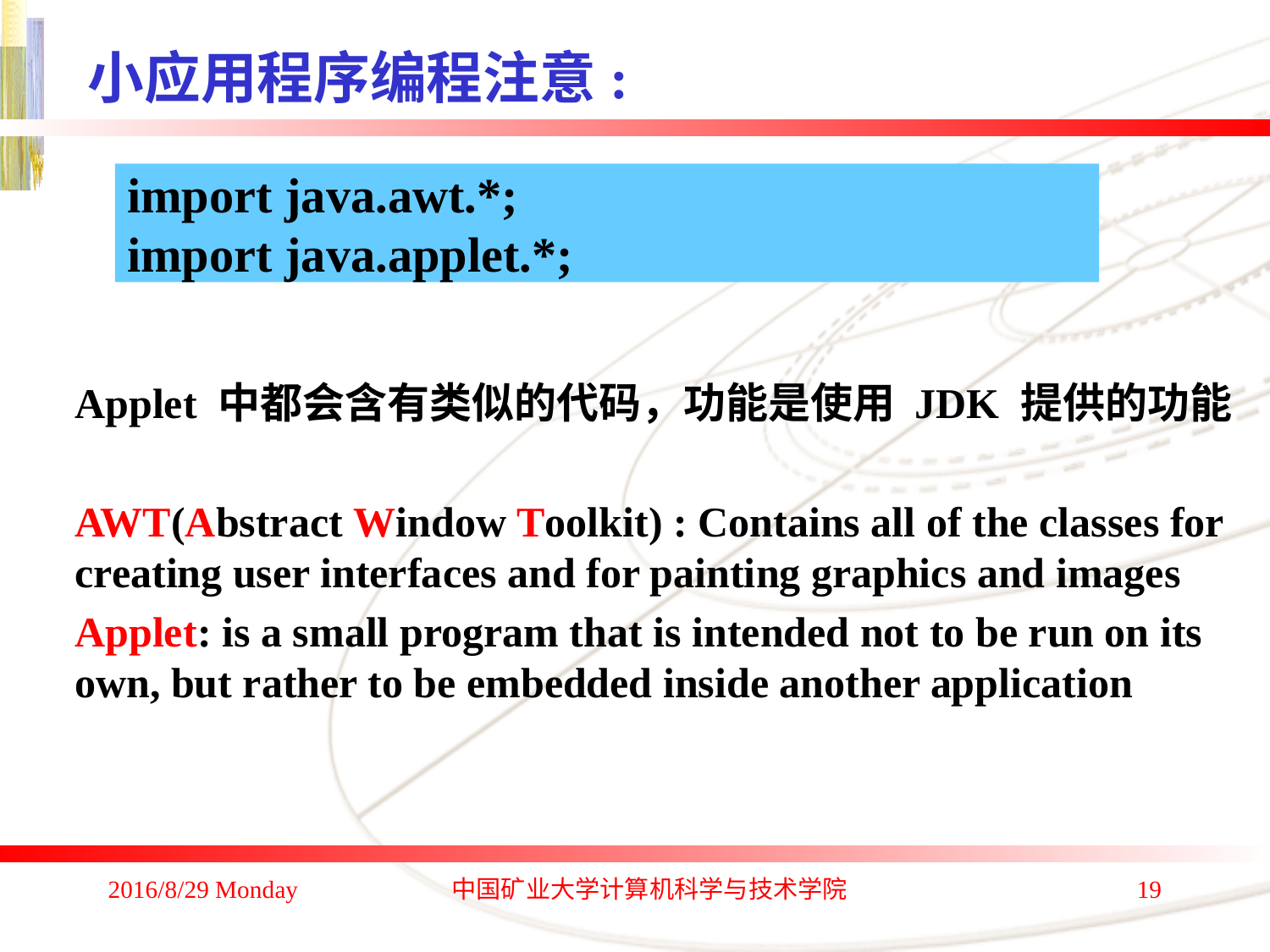

小应用程序编程注意:

 import java.awt.*;
 import java.applet.*;
Applet 中都会含有类似的代码，功能是使用 JDK 提供的功能

AWT(Abstract Window Toolkit) : Contains all of the classes for creating user interfaces and for painting graphics and images
Applet: is a small program that is intended not to be run on its own, but rather to be embedded inside another application
2016/8/29 Monday
中国矿业大学计算机科学与技术学院
19